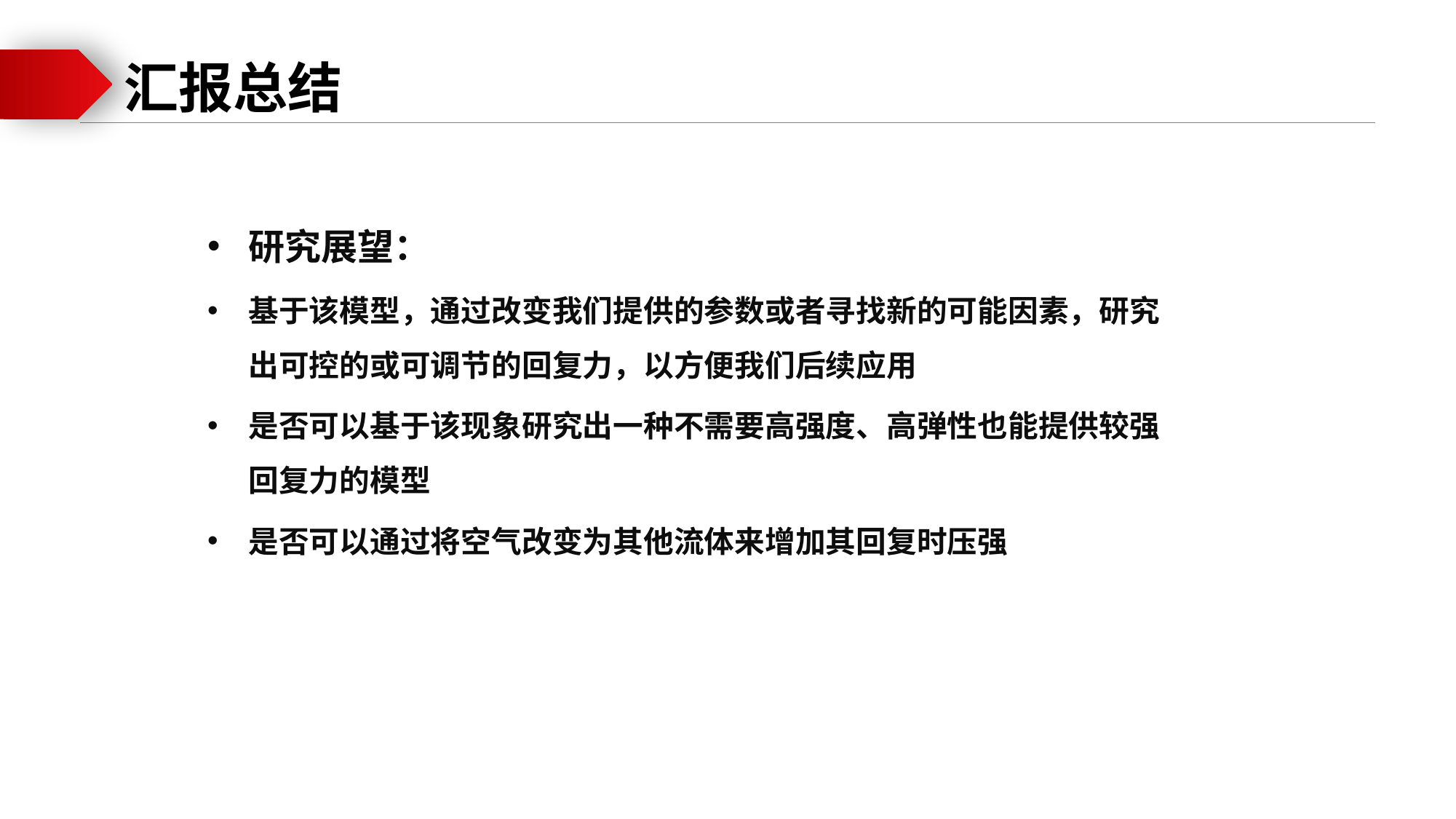

汇报总结

研究展望：
基于该模型，通过改变我们提供的参数或者寻找新的可能因素，研究出可控的或可调节的回复力，以方便我们后续应用
是否可以基于该现象研究出一种不需要高强度、高弹性也能提供较强回复力的模型
是否可以通过将空气改变为其他流体来增加其回复时压强